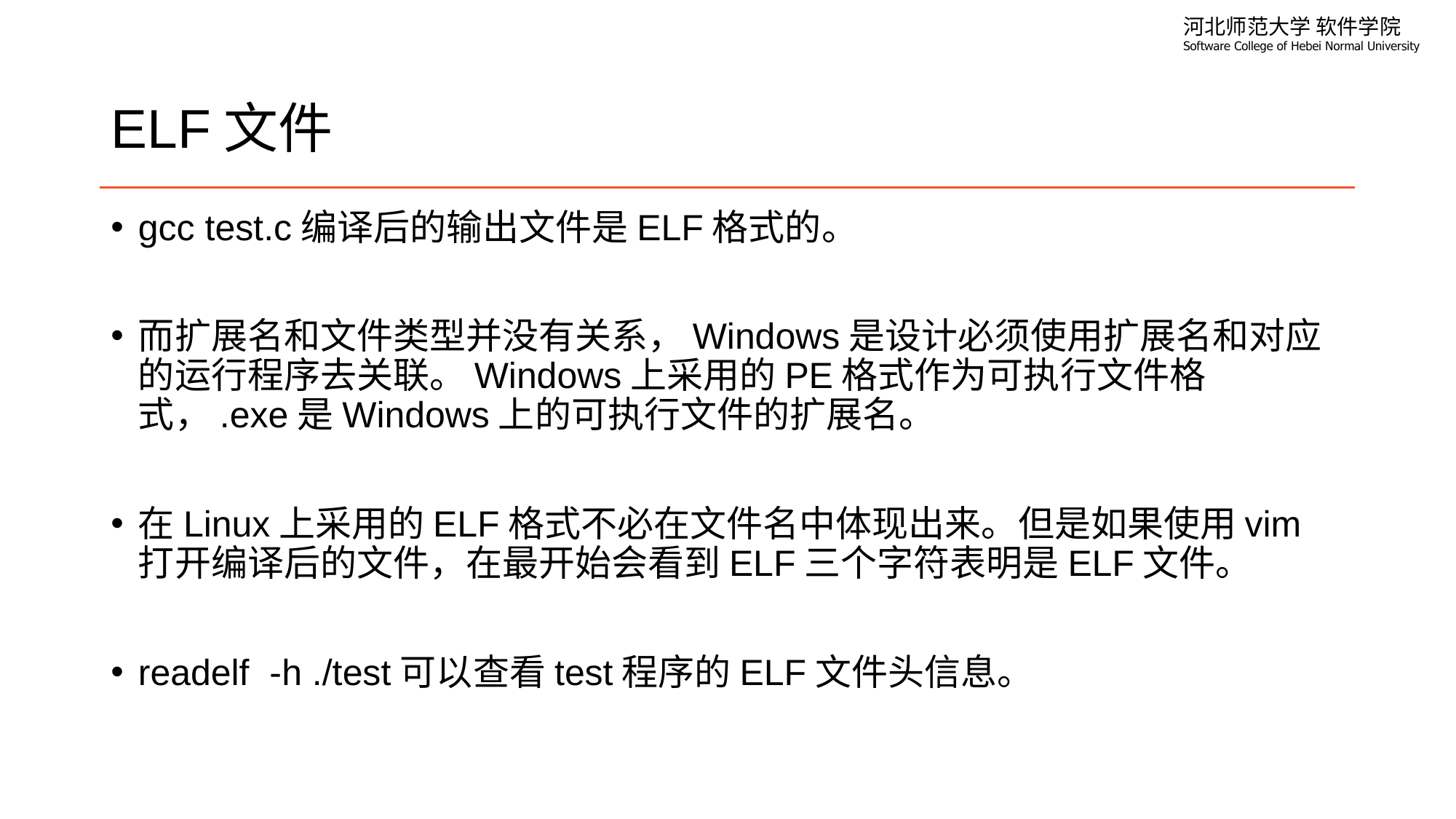

# ELF文件
gcc test.c编译后的输出文件是ELF格式的。

而扩展名和文件类型并没有关系，Windows是设计必须使用扩展名和对应的运行程序去关联。Windows上采用的PE格式作为可执行文件格式，.exe是Windows上的可执行文件的扩展名。

在Linux上采用的ELF格式不必在文件名中体现出来。但是如果使用vim打开编译后的文件，在最开始会看到ELF三个字符表明是ELF文件。

readelf  -h ./test可以查看test程序的ELF文件头信息。